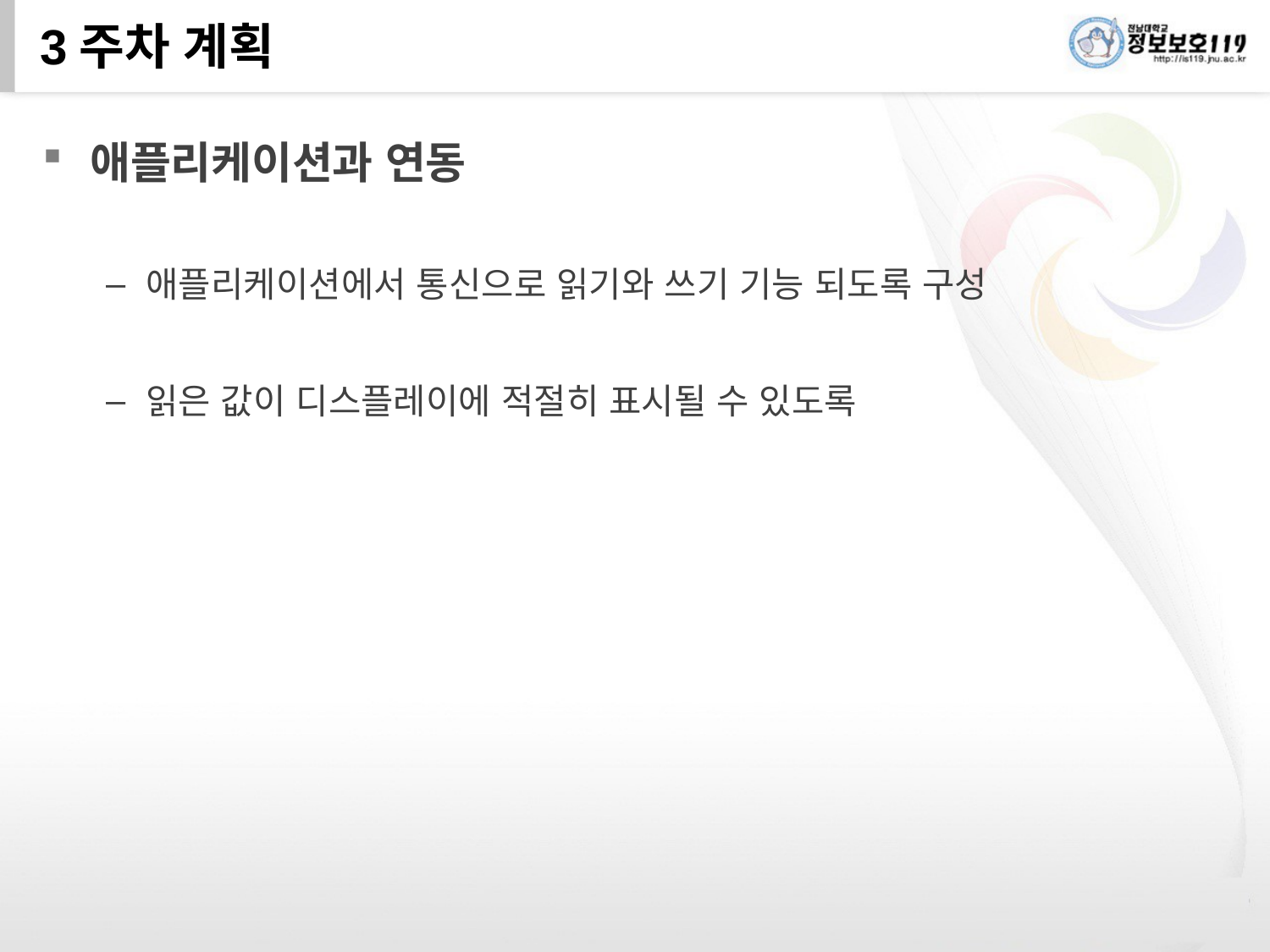

# 3주차 계획
애플리케이션과 연동

애플리케이션에서 통신으로 읽기와 쓰기 기능 되도록 구성

읽은 값이 디스플레이에 적절히 표시될 수 있도록